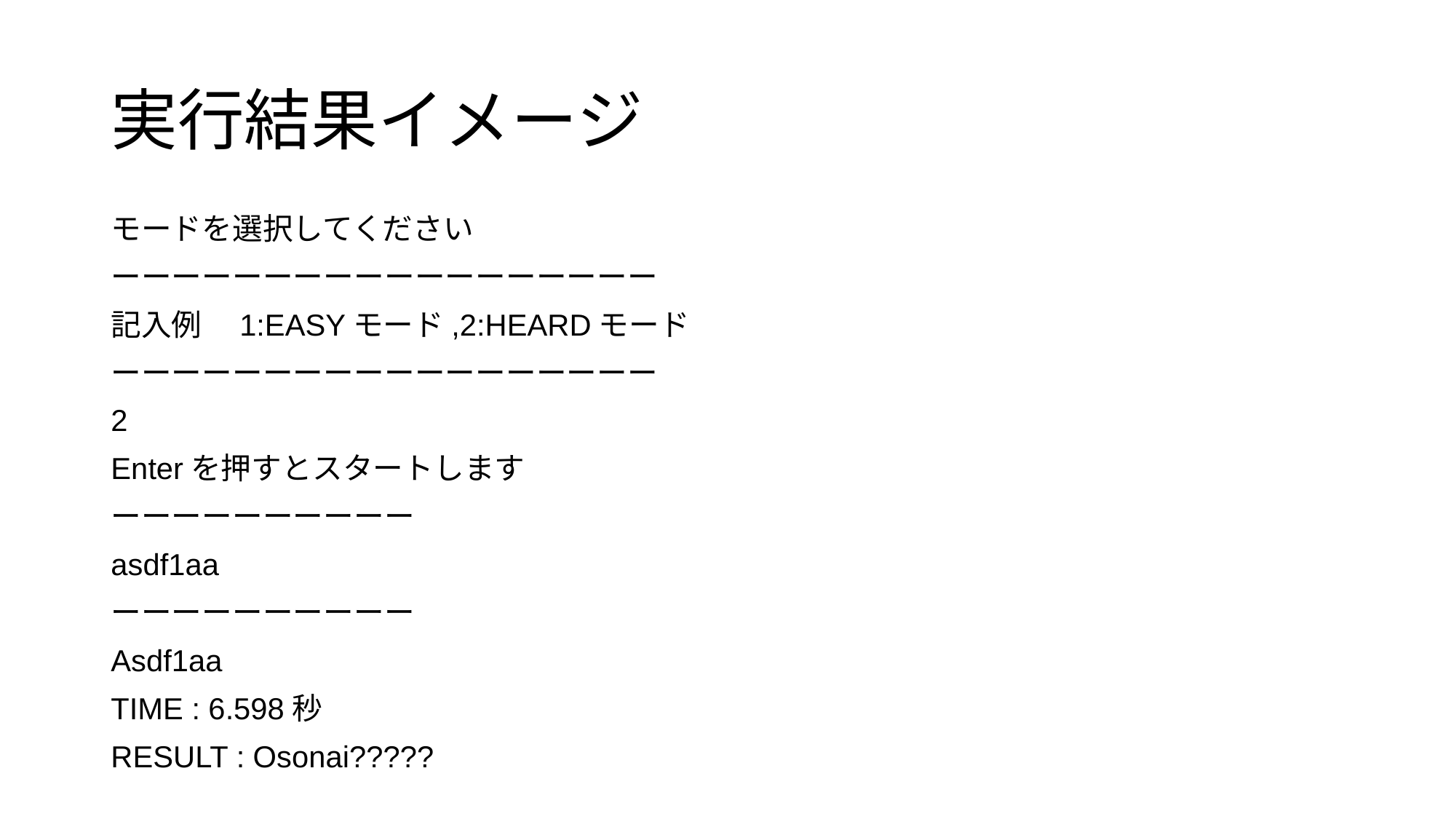

# 実行結果イメージ
モードを選択してください
ーーーーーーーーーーーーーーーーーー
記入例　1:EASYモード,2:HEARDモード
ーーーーーーーーーーーーーーーーーー
2
Enterを押すとスタートします
ーーーーーーーーーー
asdf1aa
ーーーーーーーーーー
Asdf1aa
TIME : 6.598秒
RESULT : Osonai?????